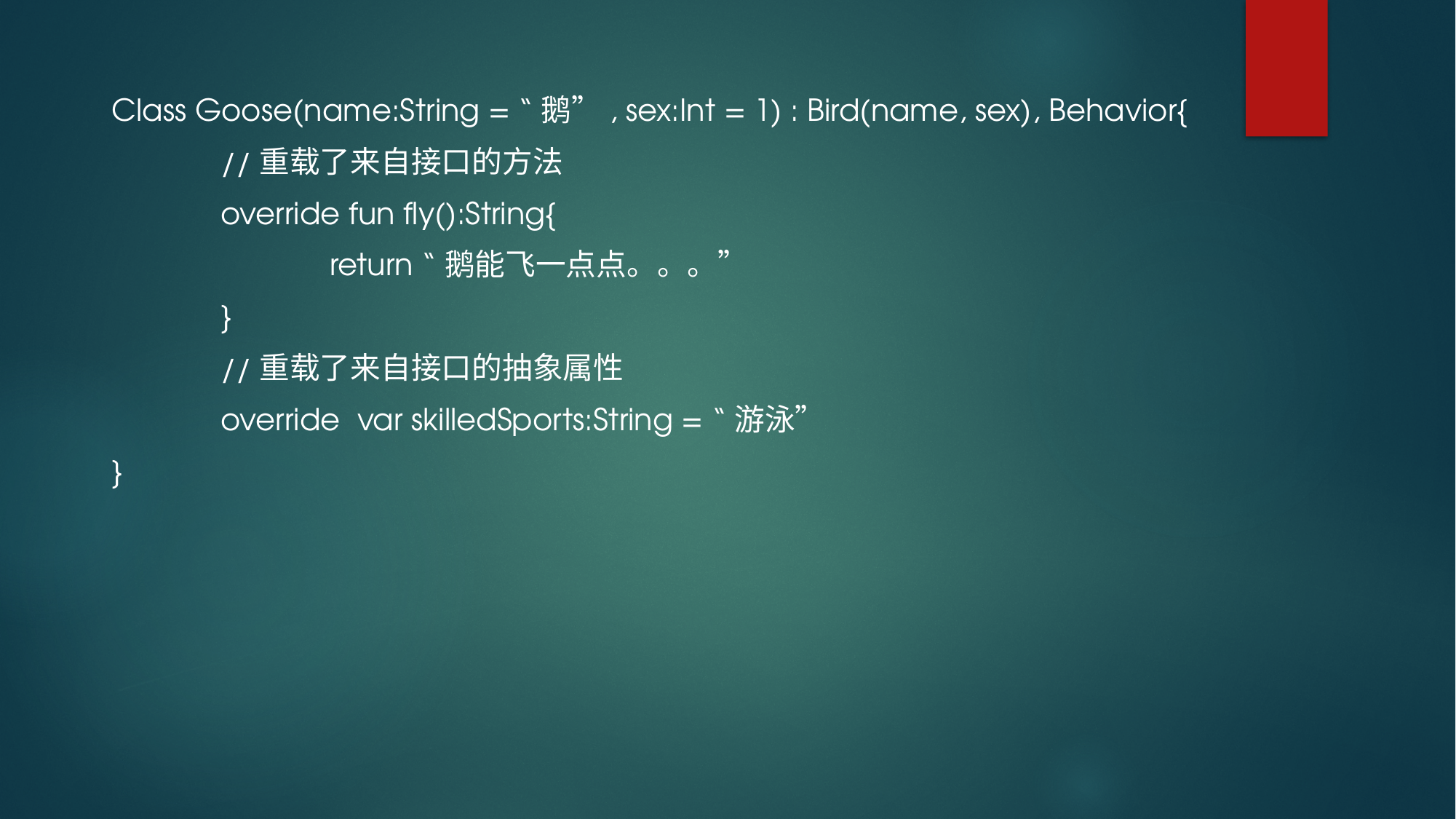

Class Goose(name:String = “鹅”, sex:Int = 1) : Bird(name, sex), Behavior{
	//重载了来自接口的方法
	override fun fly():String{
		return “鹅能飞一点点。。。”
	}
	//重载了来自接口的抽象属性
	override  var skilledSports:String = “游泳”
}